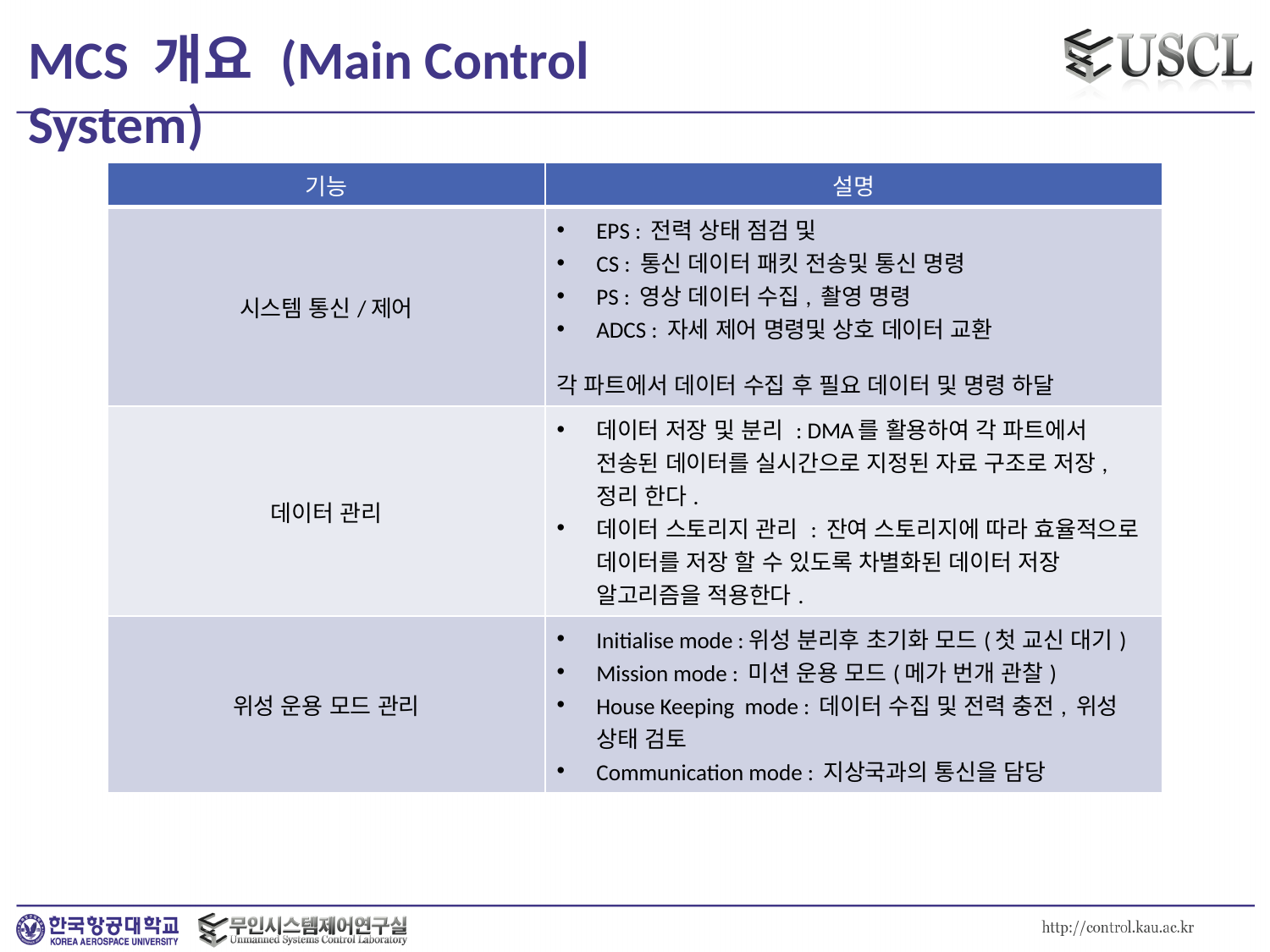

# MCS 개요 (Main Control System)
| 기능 | 설명 |
| --- | --- |
| 시스템 통신/제어 | EPS : 전력 상태 점검 및 CS : 통신 데이터 패킷 전송및 통신 명령 PS : 영상 데이터 수집, 촬영 명령 ADCS : 자세 제어 명령및 상호 데이터 교환 각 파트에서 데이터 수집 후 필요 데이터 및 명령 하달 |
| 데이터 관리 | 데이터 저장 및 분리 : DMA를 활용하여 각 파트에서 전송된 데이터를 실시간으로 지정된 자료 구조로 저장, 정리 한다. 데이터 스토리지 관리 : 잔여 스토리지에 따라 효율적으로 데이터를 저장 할 수 있도록 차별화된 데이터 저장 알고리즘을 적용한다. |
| 위성 운용 모드 관리 | Initialise mode :위성 분리후 초기화 모드(첫 교신 대기) Mission mode : 미션 운용 모드(메가 번개 관찰) House Keeping mode : 데이터 수집 및 전력 충전, 위성 상태 검토 Communication mode : 지상국과의 통신을 담당 |